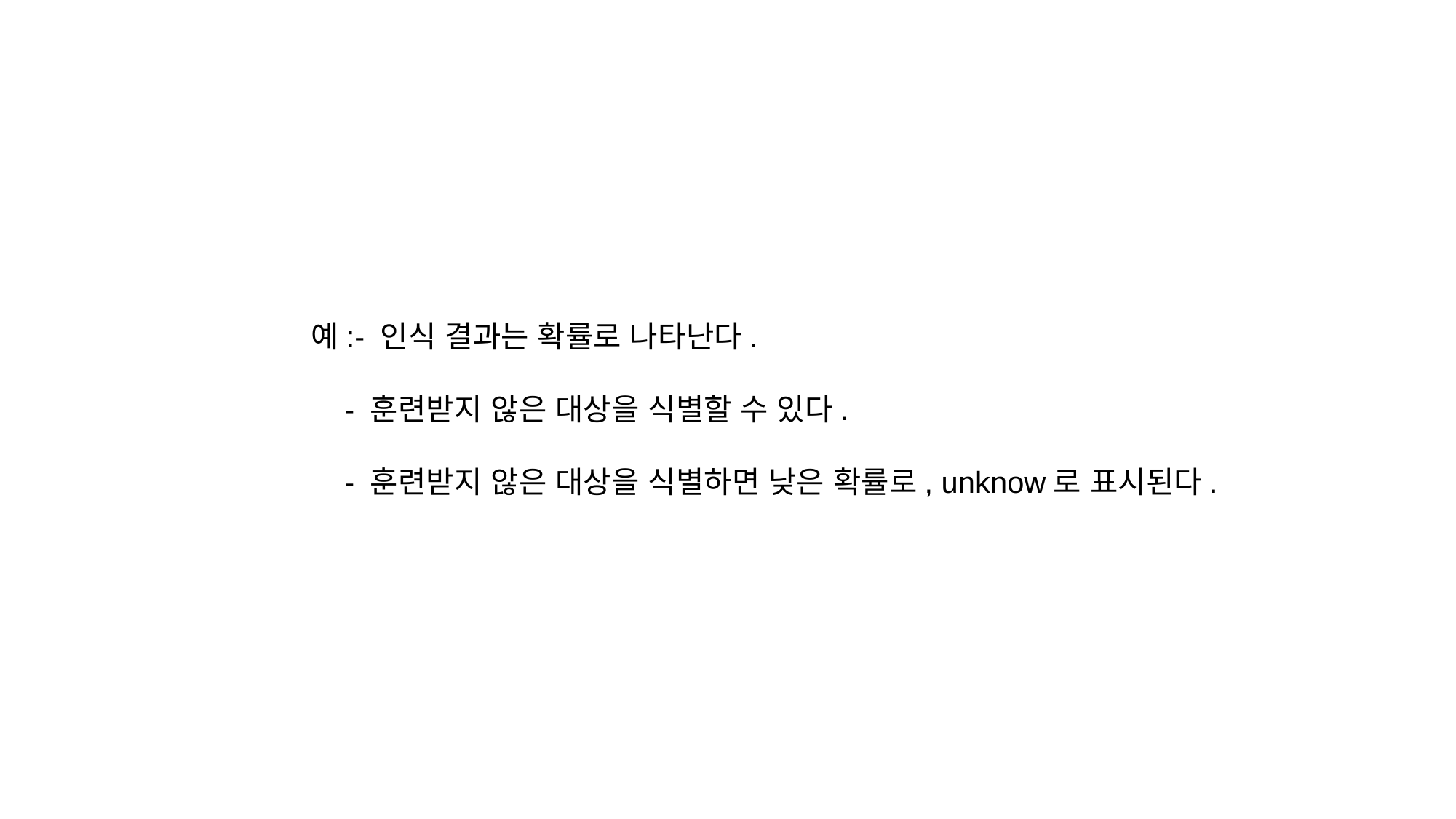

예:- 인식 결과는 확률로 나타난다.

    - 훈련받지 않은 대상을 식별할 수 있다.

    - 훈련받지 않은 대상을 식별하면 낮은 확률로, unknow로 표시된다.